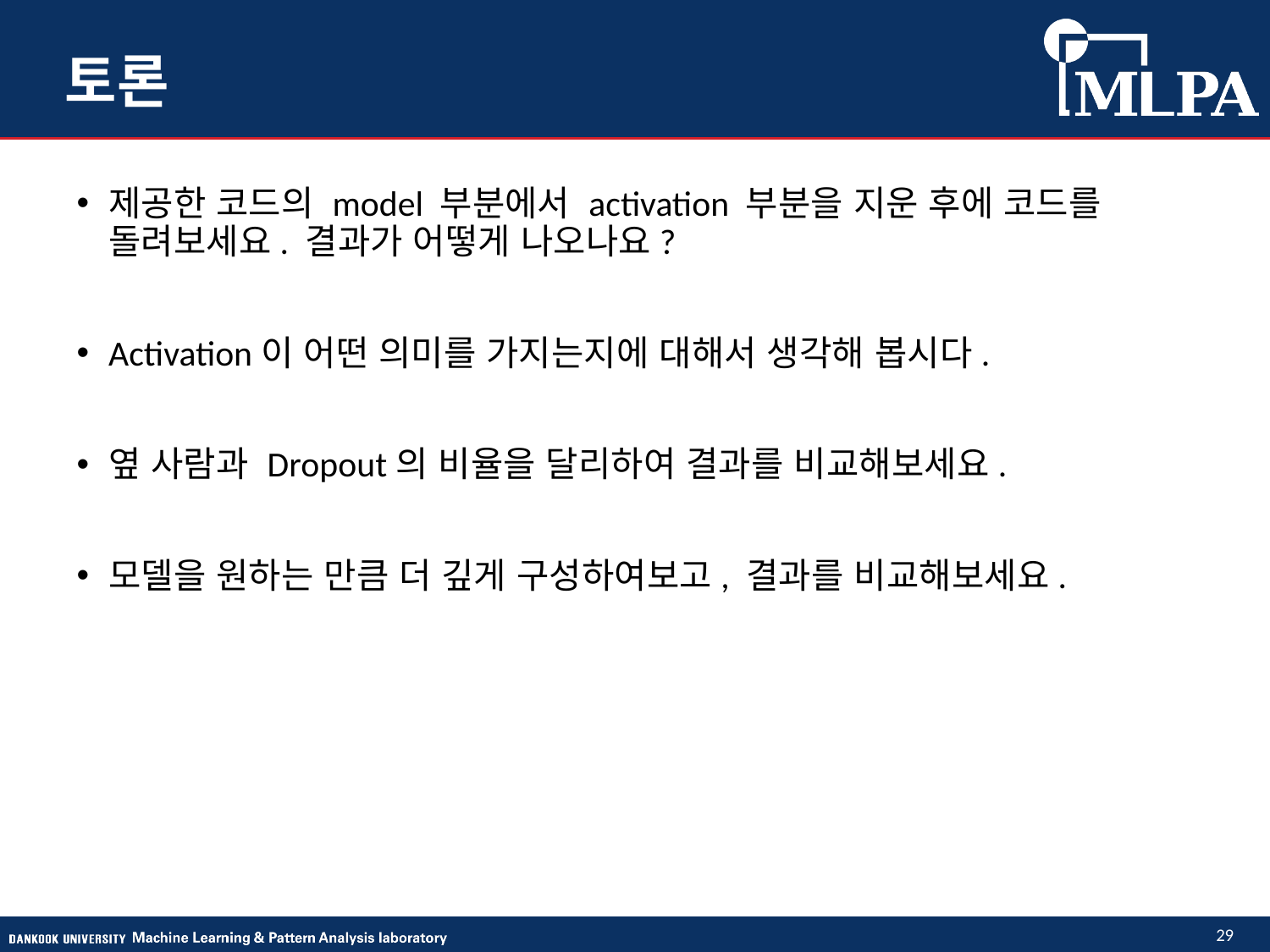

# 토론
제공한 코드의 model 부분에서 activation 부분을 지운 후에 코드를 돌려보세요. 결과가 어떻게 나오나요?

Activation이 어떤 의미를 가지는지에 대해서 생각해 봅시다.

옆 사람과 Dropout의 비율을 달리하여 결과를 비교해보세요.

모델을 원하는 만큼 더 깊게 구성하여보고, 결과를 비교해보세요.

29